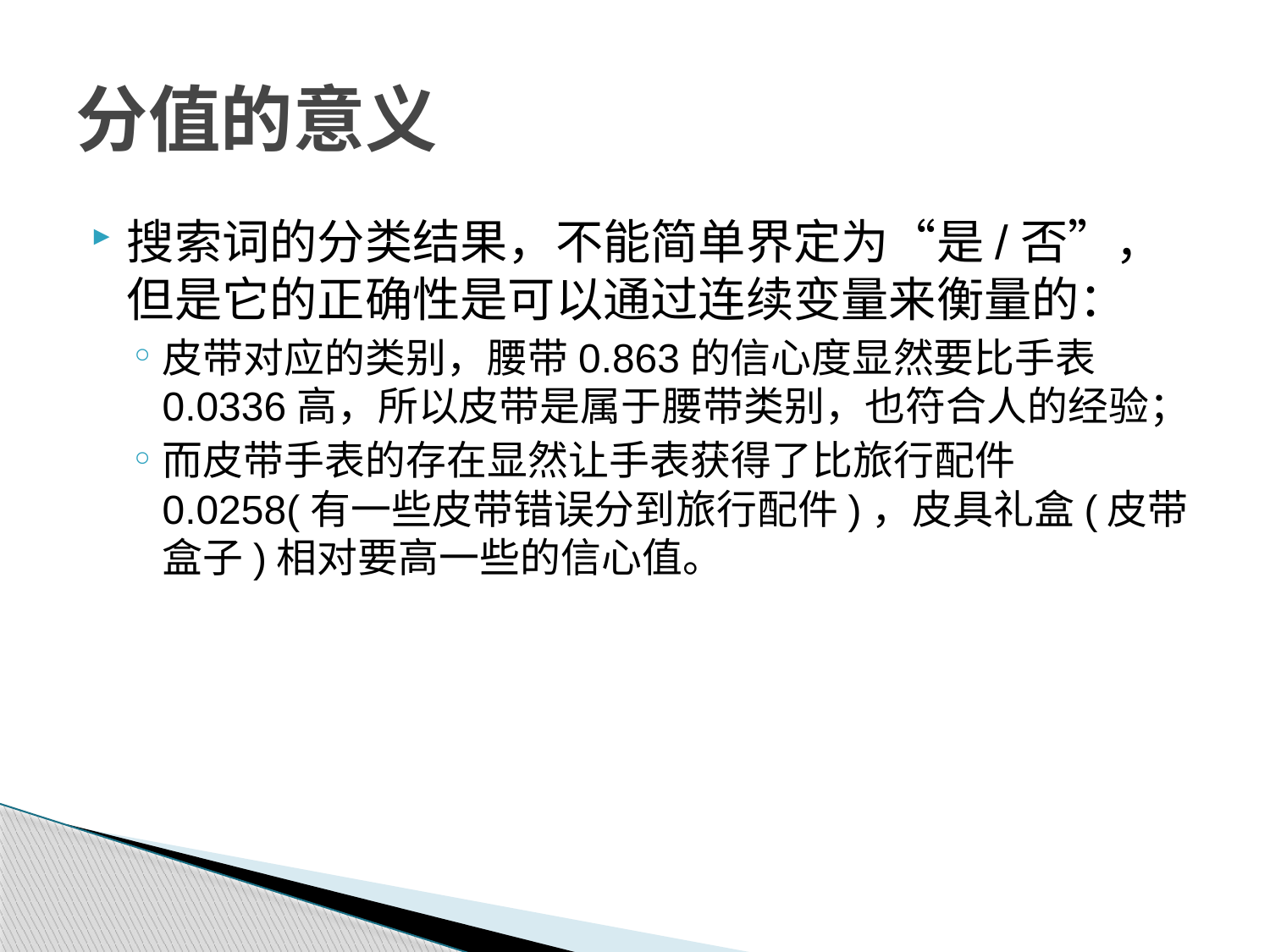

# 分值的意义
搜索词的分类结果，不能简单界定为“是/否”，但是它的正确性是可以通过连续变量来衡量的：
皮带对应的类别，腰带0.863的信心度显然要比手表0.0336高，所以皮带是属于腰带类别，也符合人的经验；
而皮带手表的存在显然让手表获得了比旅行配件0.0258(有一些皮带错误分到旅行配件)，皮具礼盒(皮带盒子)相对要高一些的信心值。